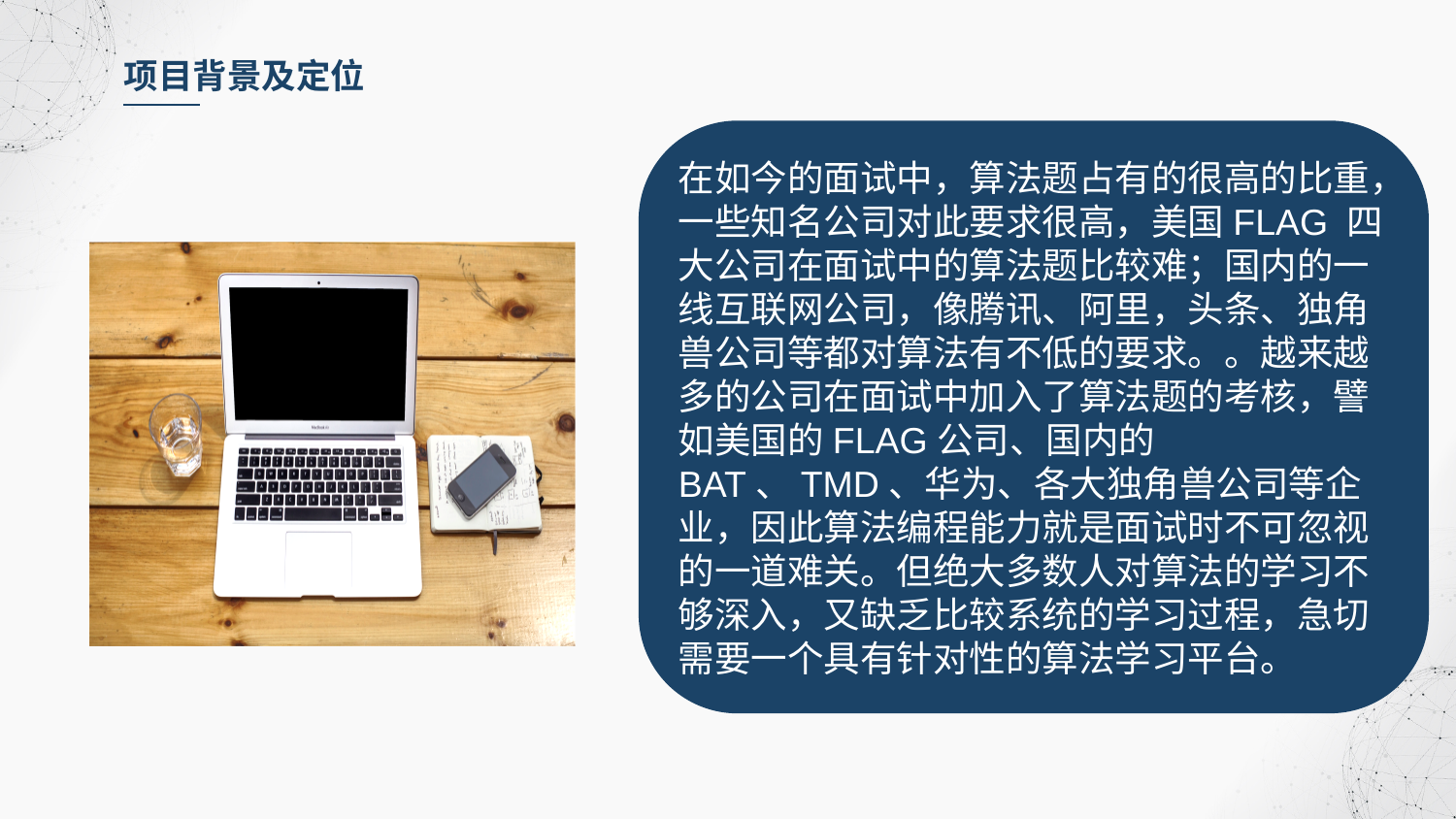

项目背景及定位
在如今的面试中，算法题占有的很高的比重，一些知名公司对此要求很高，美国FLAG 四大公司在面试中的算法题比较难；国内的一线互联网公司，像腾讯、阿里，头条、独角兽公司等都对算法有不低的要求。。越来越多的公司在面试中加入了算法题的考核，譬如美国的FLAG公司、国内的BAT、TMD、华为、各大独角兽公司等企业，因此算法编程能力就是面试时不可忽视的一道难关。但绝大多数人对算法的学习不够深入，又缺乏比较系统的学习过程，急切需要一个具有针对性的算法学习平台。